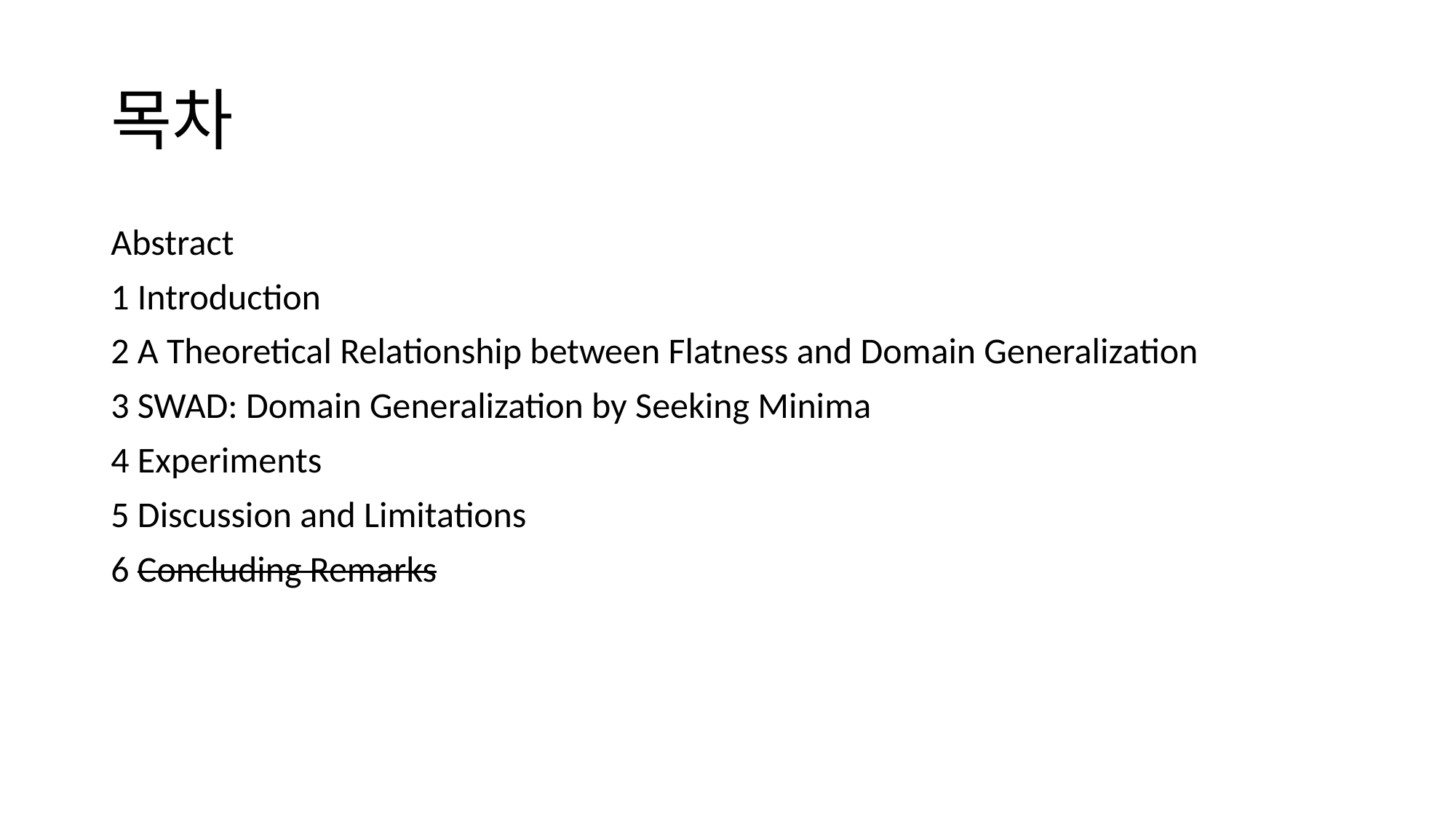

# 목차
Abstract
1 Introduction
2 A Theoretical Relationship between Flatness and Domain Generalization
3 SWAD: Domain Generalization by Seeking Minima
4 Experiments
5 Discussion and Limitations
6 Concluding Remarks